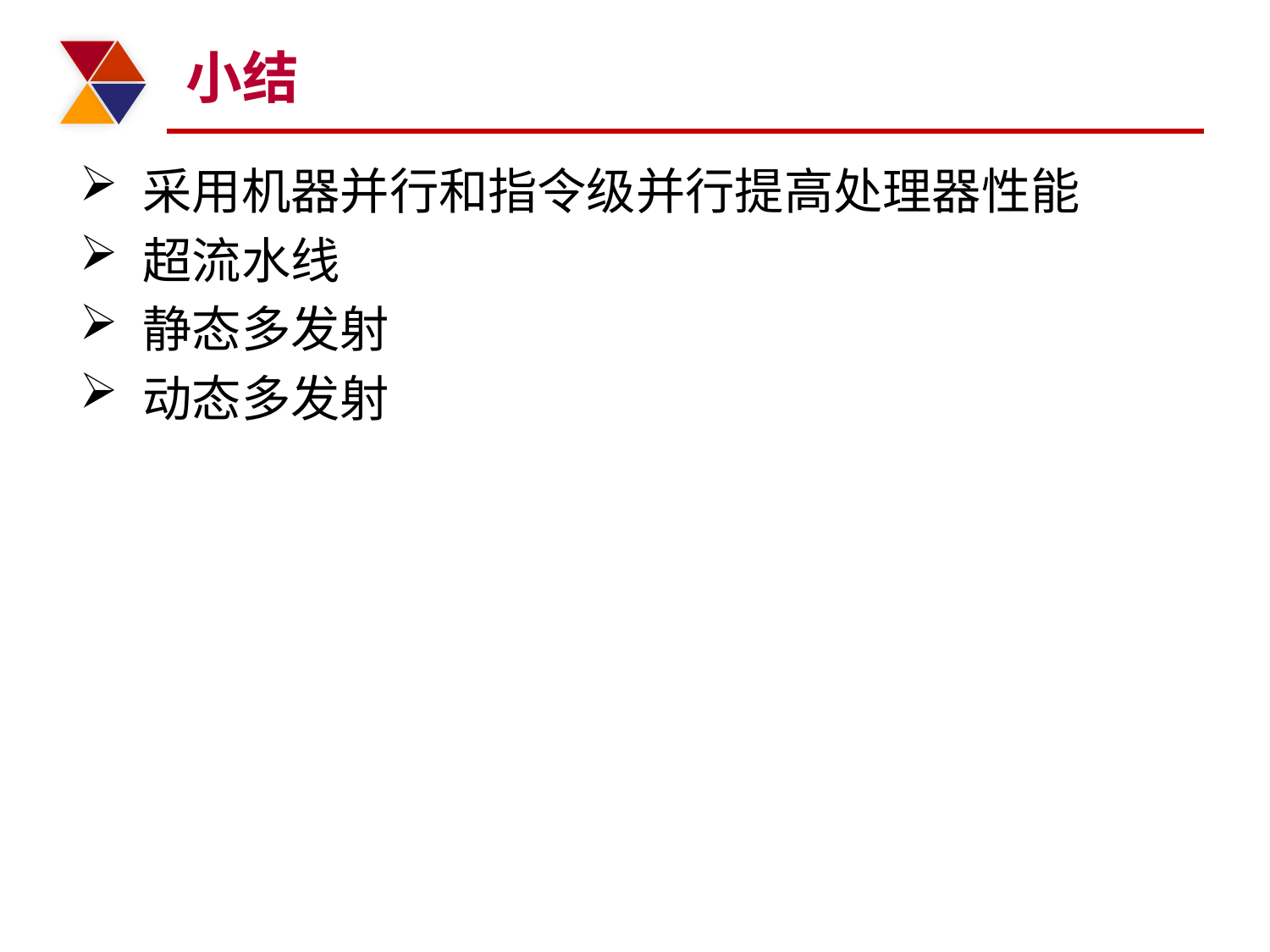

# 小结
采用机器并行和指令级并行提高处理器性能
超流水线
静态多发射
动态多发射